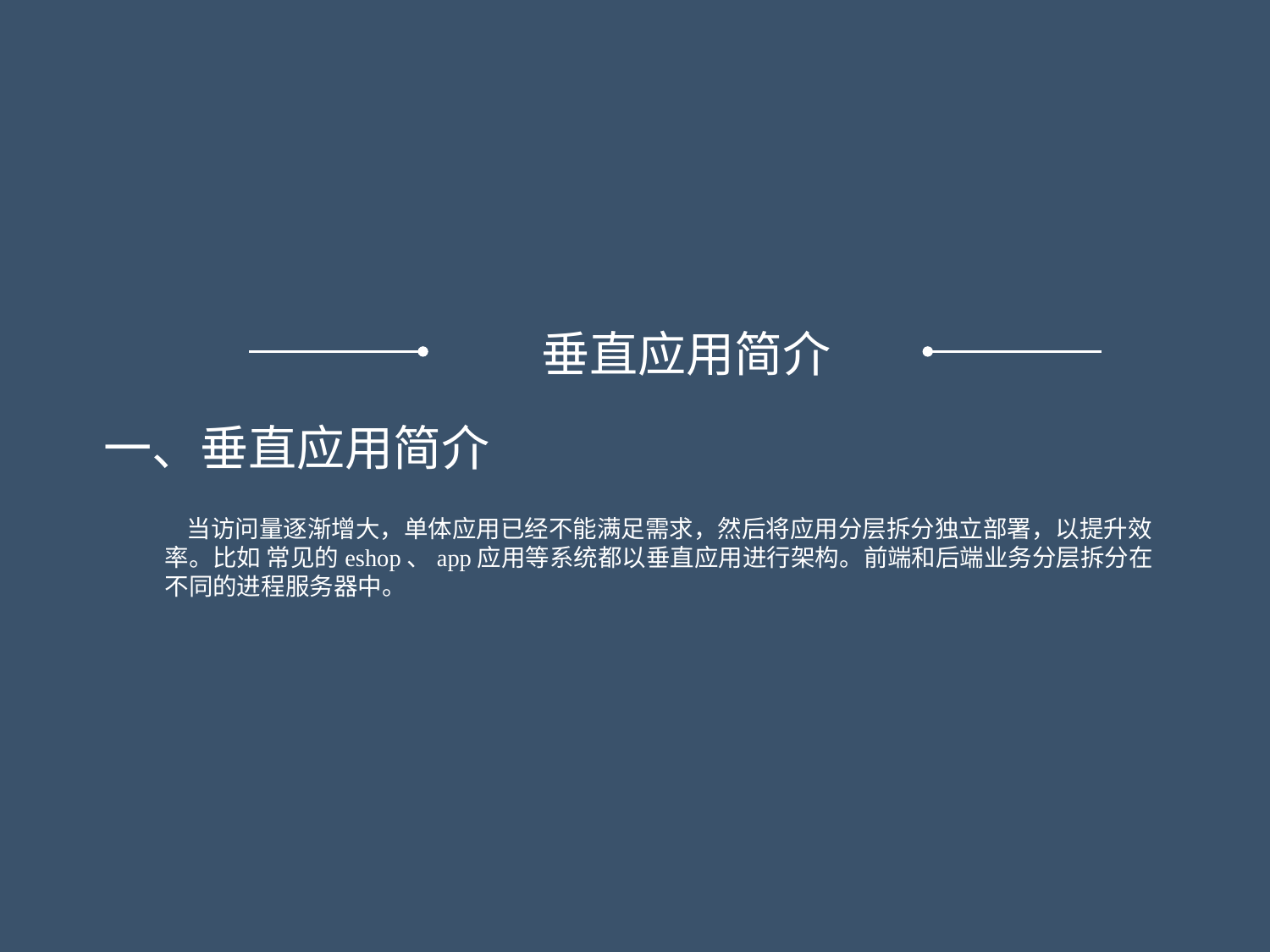

垂直应用简介

一、垂直应用简介

   当访问量逐渐增大，单体应用已经不能满足需求，然后将应用分层拆分独立部署，以提升效率。比如 常见的eshop、app应用等系统都以垂直应用进行架构。前端和后端业务分层拆分在不同的进程服务器中。